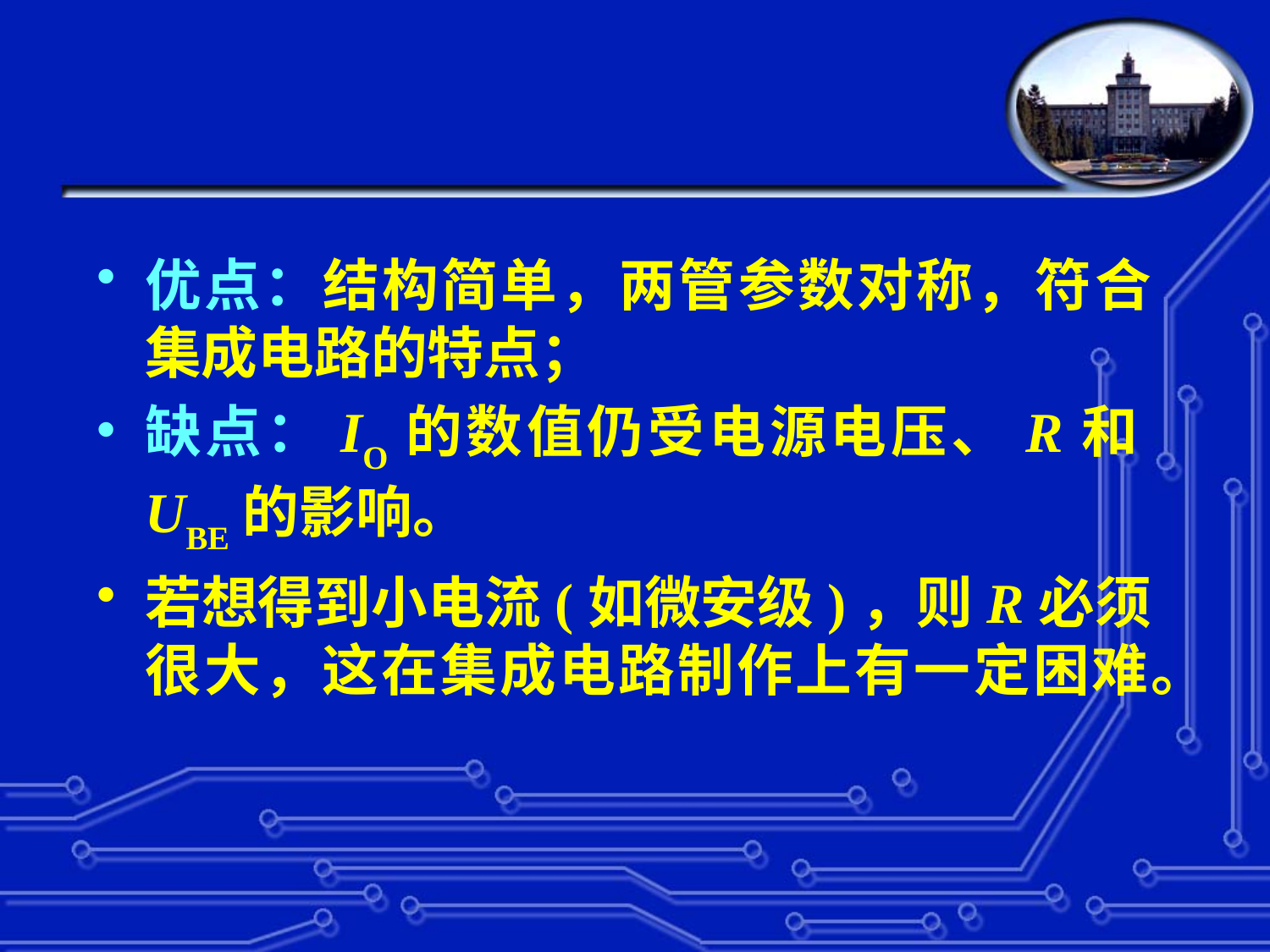

优点：结构简单，两管参数对称，符合集成电路的特点；
缺点：IO的数值仍受电源电压、R和UBE的影响。
若想得到小电流(如微安级)，则R必须很大，这在集成电路制作上有一定困难。